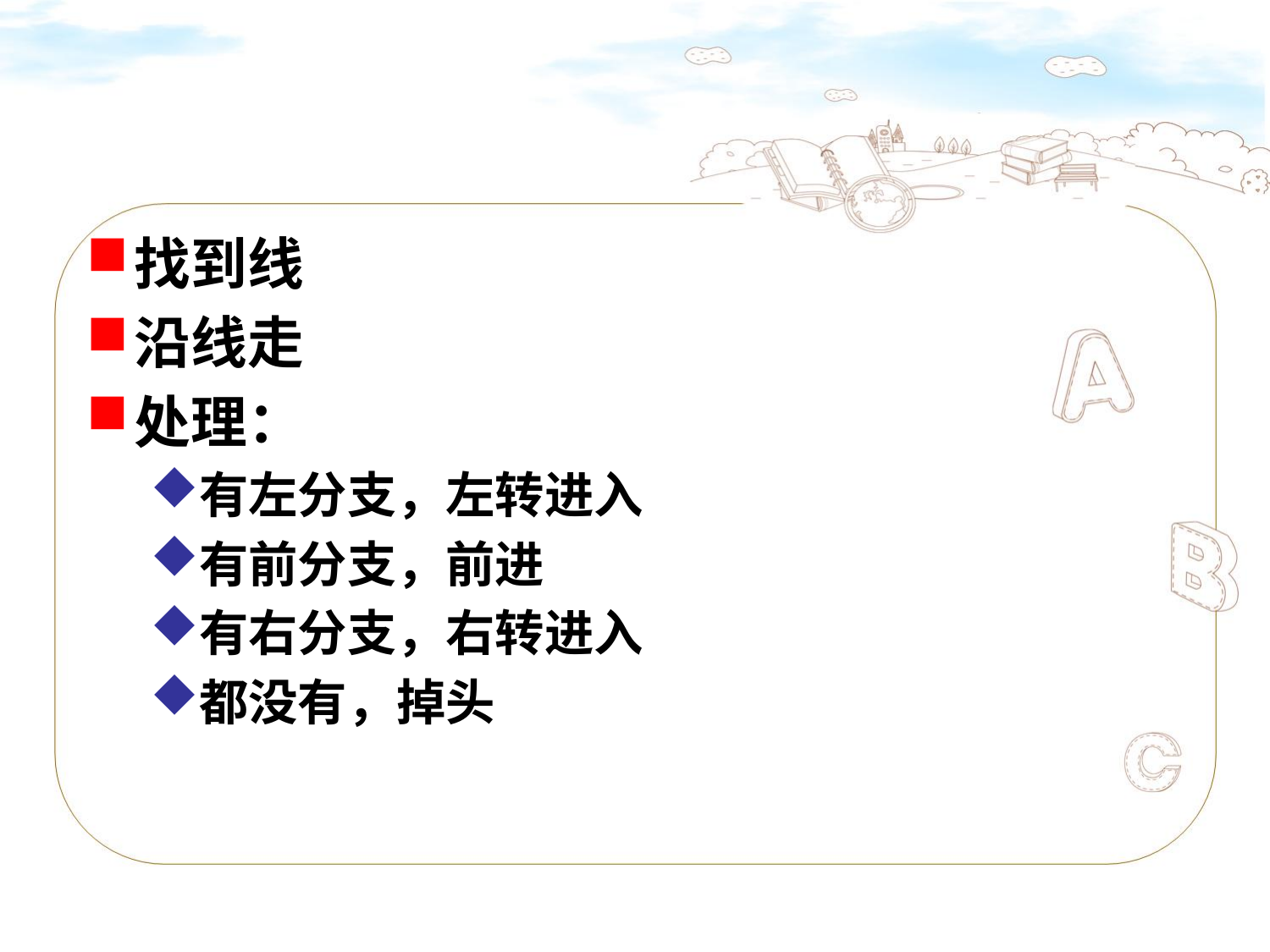

#
找到线
沿线走
处理：
有左分支，左转进入
有前分支，前进
有右分支，右转进入
都没有，掉头